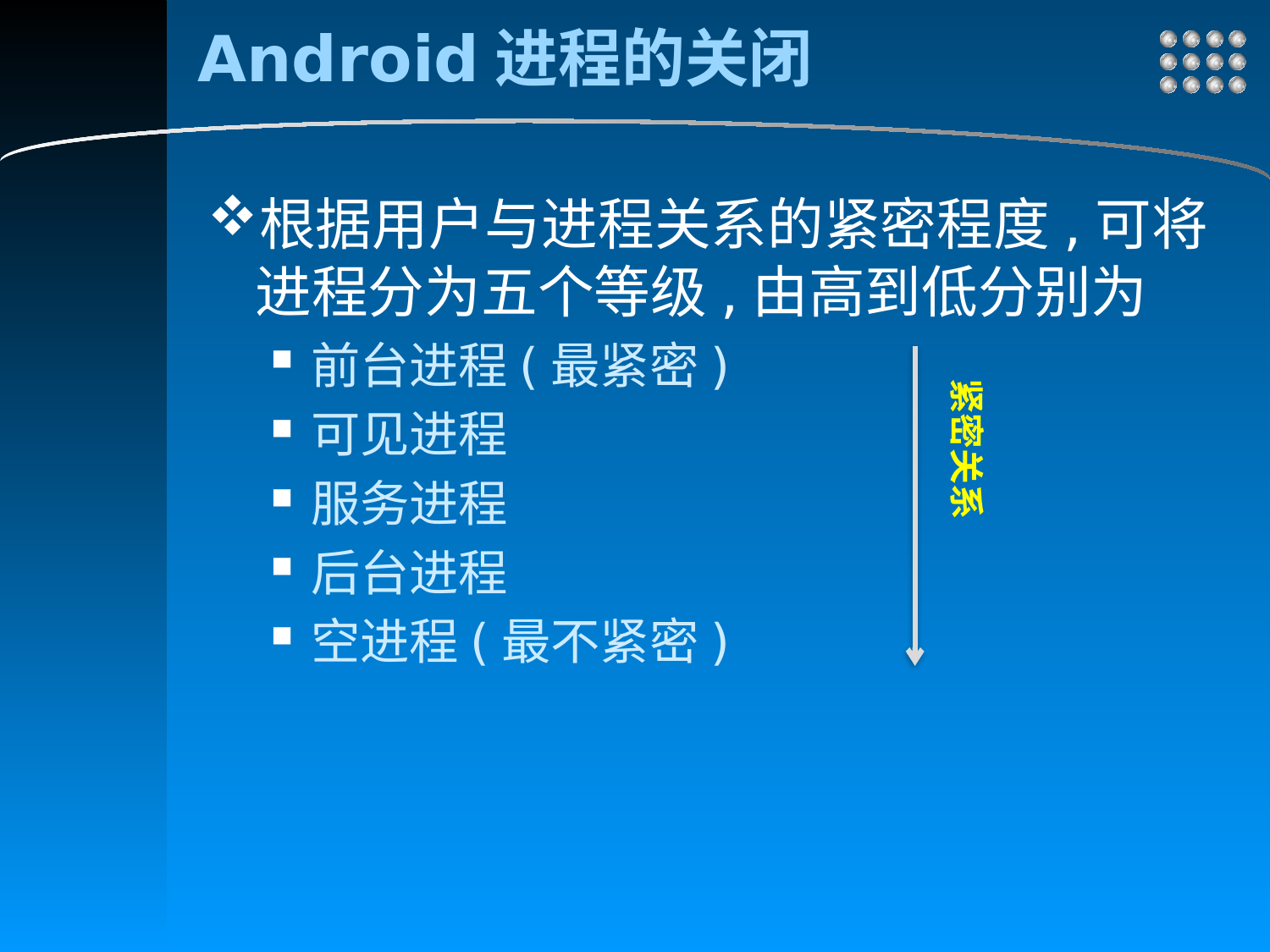

# Android进程的关闭
根据用户与进程关系的紧密程度,可将进程分为五个等级,由高到低分别为
前台进程(最紧密)
可见进程
服务进程
后台进程
空进程(最不紧密)

紧密关系